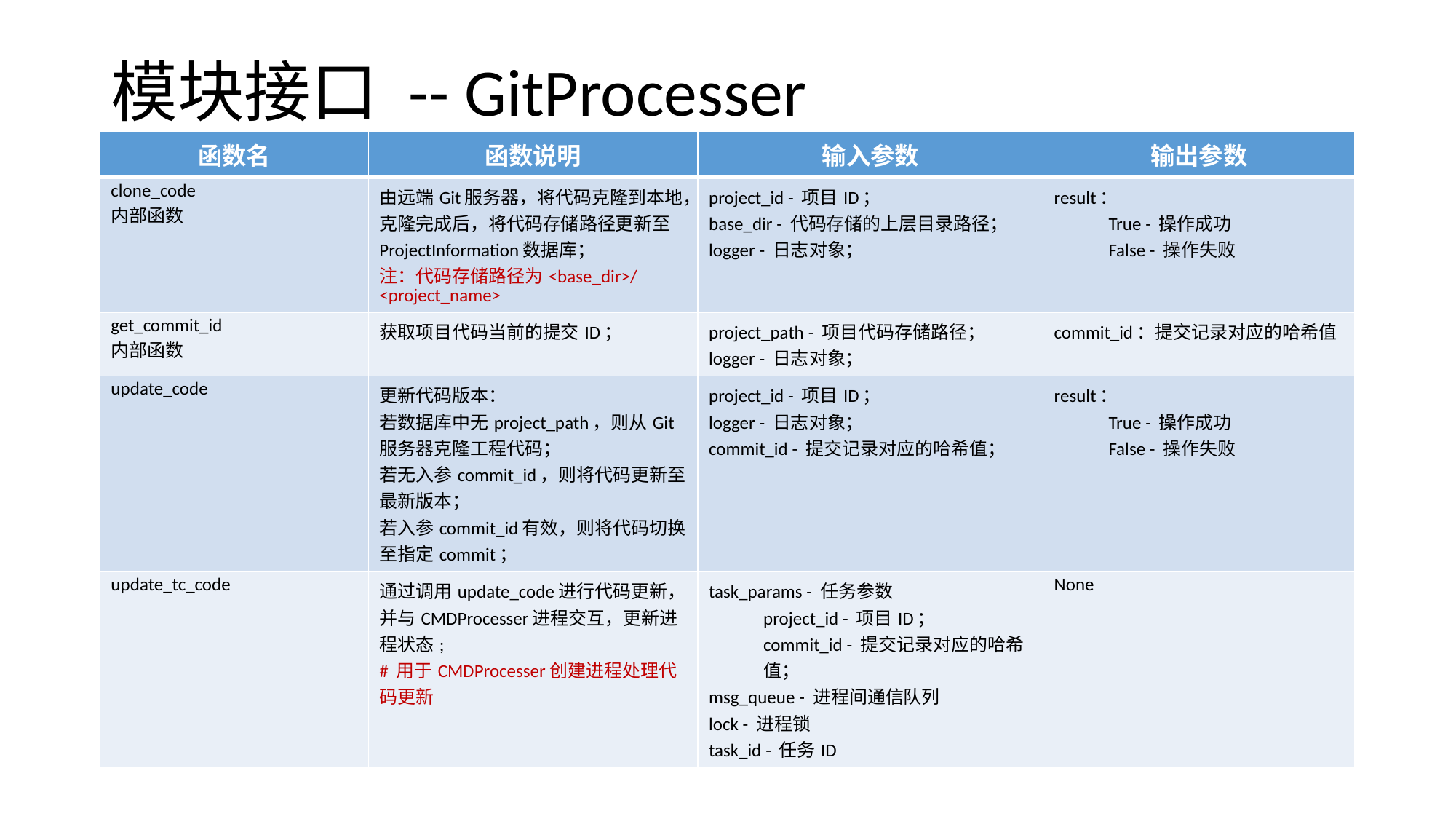

# 模块接口 -- GitProcesser
| 函数名 | 函数说明 | 输入参数 | 输出参数 |
| --- | --- | --- | --- |
| clone\_code 内部函数 | 由远端Git服务器，将代码克隆到本地，克隆完成后，将代码存储路径更新至ProjectInformation数据库； 注：代码存储路径为<base\_dir>/<project\_name> | project\_id - 项目ID； base\_dir - 代码存储的上层目录路径； logger - 日志对象； | result： True - 操作成功 False - 操作失败 |
| get\_commit\_id 内部函数 | 获取项目代码当前的提交ID； | project\_path - 项目代码存储路径； logger - 日志对象； | commit\_id：提交记录对应的哈希值 |
| update\_code | 更新代码版本： 若数据库中无project\_path，则从Git服务器克隆工程代码； 若无入参commit\_id，则将代码更新至最新版本； 若入参commit\_id有效，则将代码切换至指定commit； | project\_id - 项目ID； logger - 日志对象； commit\_id - 提交记录对应的哈希值； | result： True - 操作成功 False - 操作失败 |
| update\_tc\_code | 通过调用update\_code进行代码更新，并与CMDProcesser进程交互，更新进程状态; # 用于CMDProcesser创建进程处理代码更新 | task\_params - 任务参数 project\_id - 项目ID； commit\_id - 提交记录对应的哈希值； msg\_queue - 进程间通信队列 lock - 进程锁 task\_id - 任务ID | None |